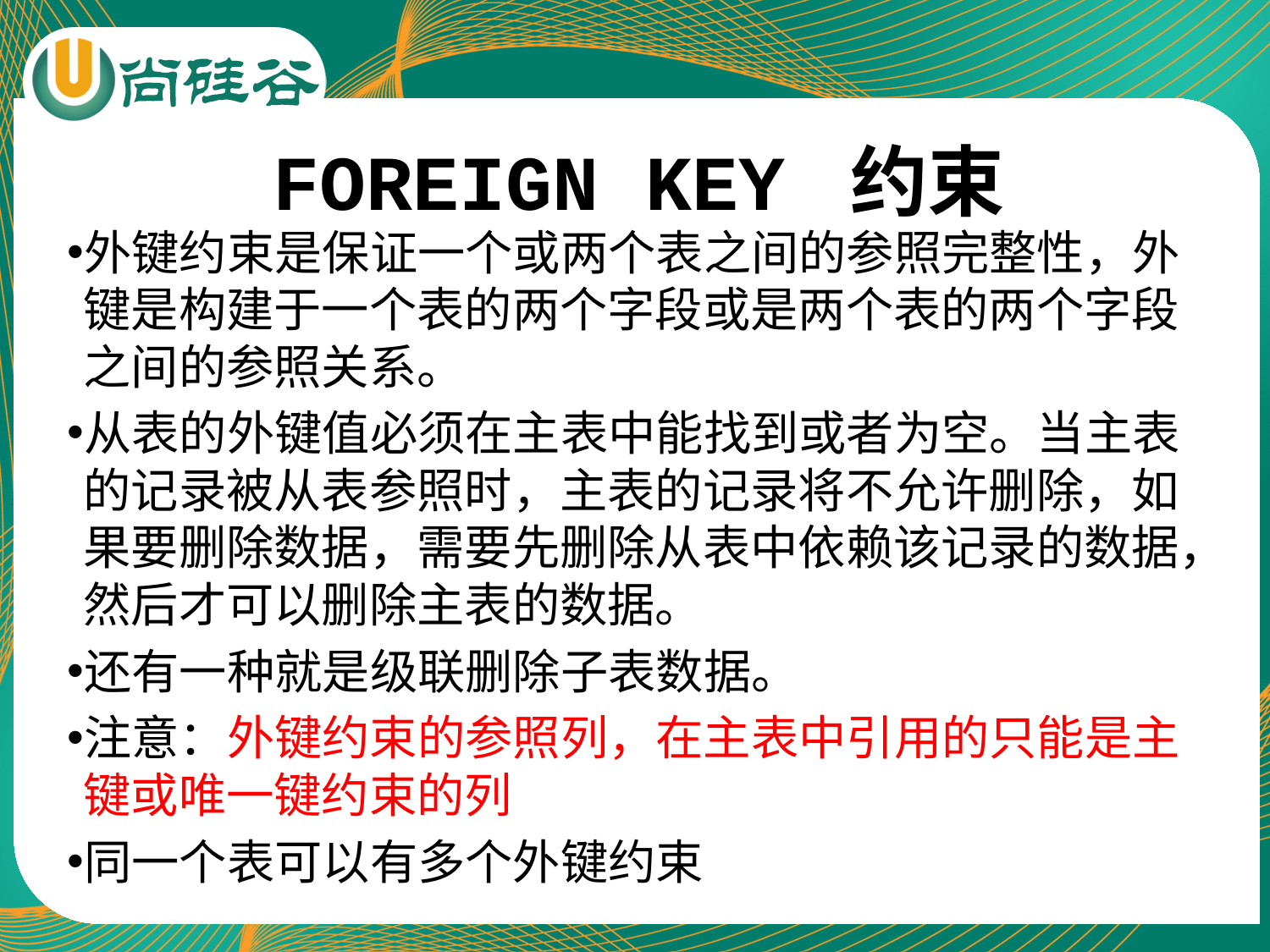

# FOREIGN KEY 约束
外键约束是保证一个或两个表之间的参照完整性，外键是构建于一个表的两个字段或是两个表的两个字段之间的参照关系。
从表的外键值必须在主表中能找到或者为空。当主表的记录被从表参照时，主表的记录将不允许删除，如果要删除数据，需要先删除从表中依赖该记录的数据，然后才可以删除主表的数据。
还有一种就是级联删除子表数据。
注意：外键约束的参照列，在主表中引用的只能是主键或唯一键约束的列
同一个表可以有多个外键约束